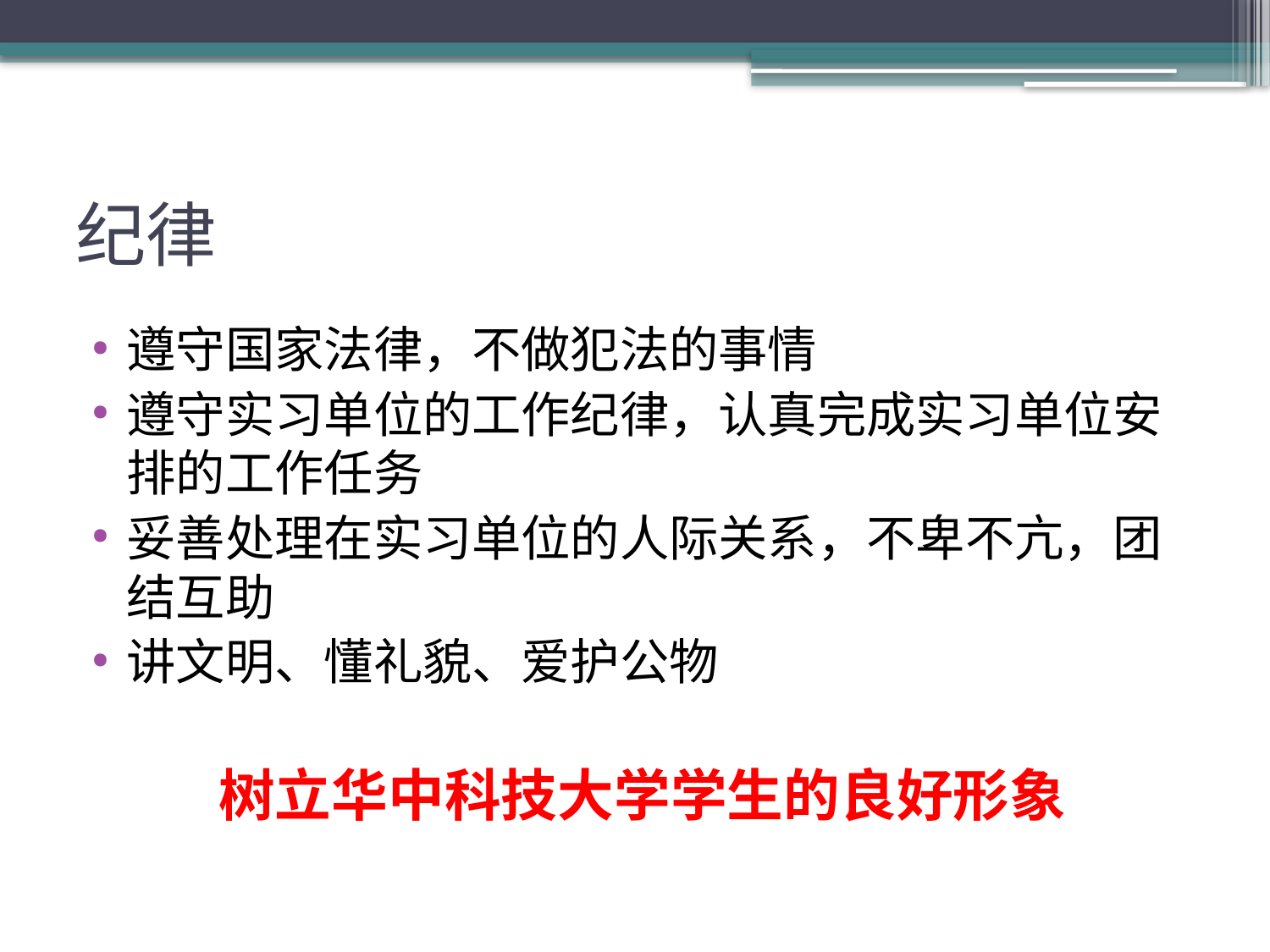

# 纪律
遵守国家法律，不做犯法的事情
遵守实习单位的工作纪律，认真完成实习单位安排的工作任务
妥善处理在实习单位的人际关系，不卑不亢，团结互助
讲文明、懂礼貌、爱护公物

树立华中科技大学学生的良好形象